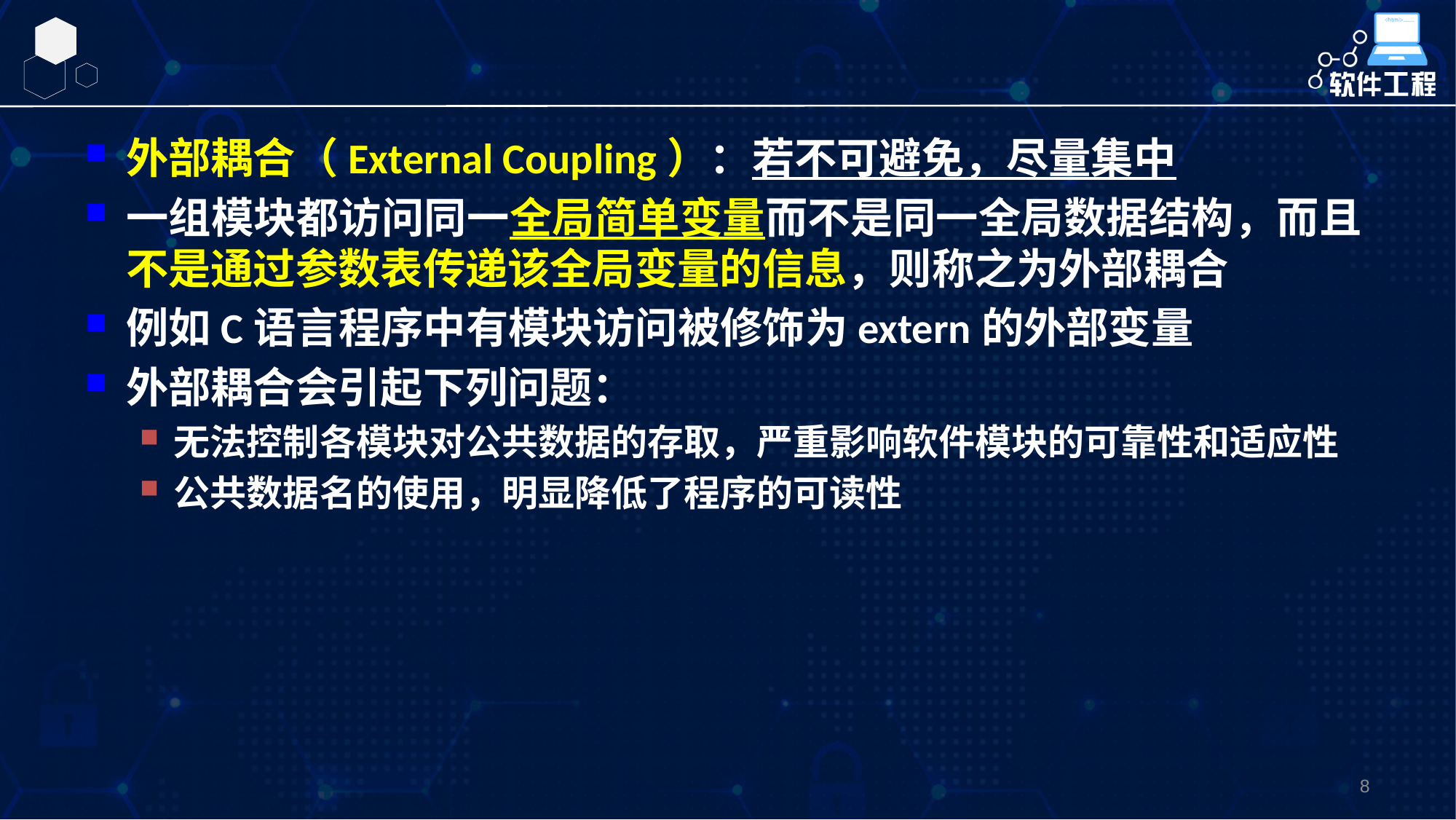

8
外部耦合（External Coupling）：若不可避免，尽量集中
一组模块都访问同一全局简单变量而不是同一全局数据结构，而且不是通过参数表传递该全局变量的信息，则称之为外部耦合
例如C语言程序中有模块访问被修饰为extern的外部变量
外部耦合会引起下列问题：
无法控制各模块对公共数据的存取，严重影响软件模块的可靠性和适应性
公共数据名的使用，明显降低了程序的可读性